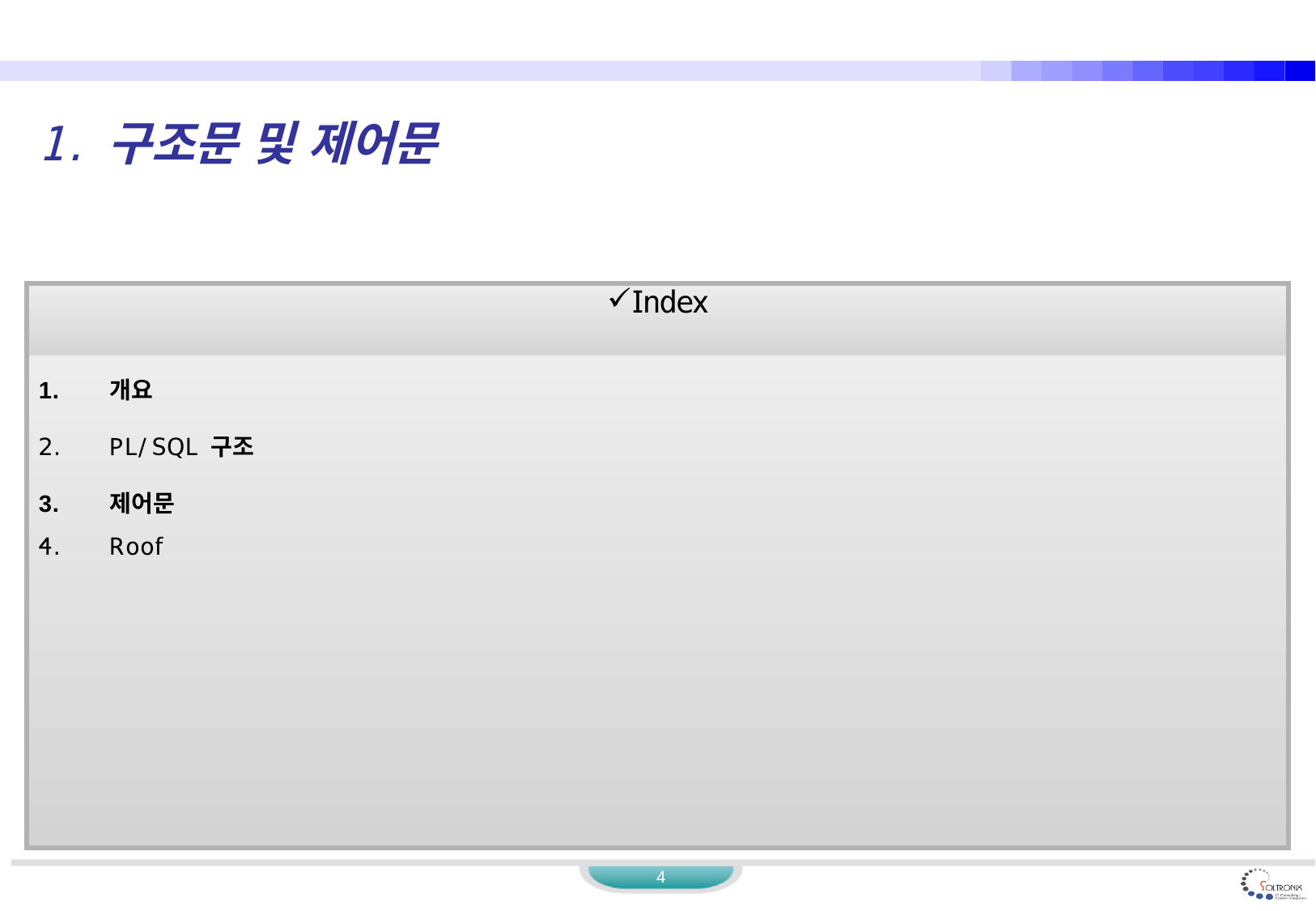

1. 구조문 및 제어문
| Index |
| --- |
| 개요 PL/SQL 구조 제어문 Roof |